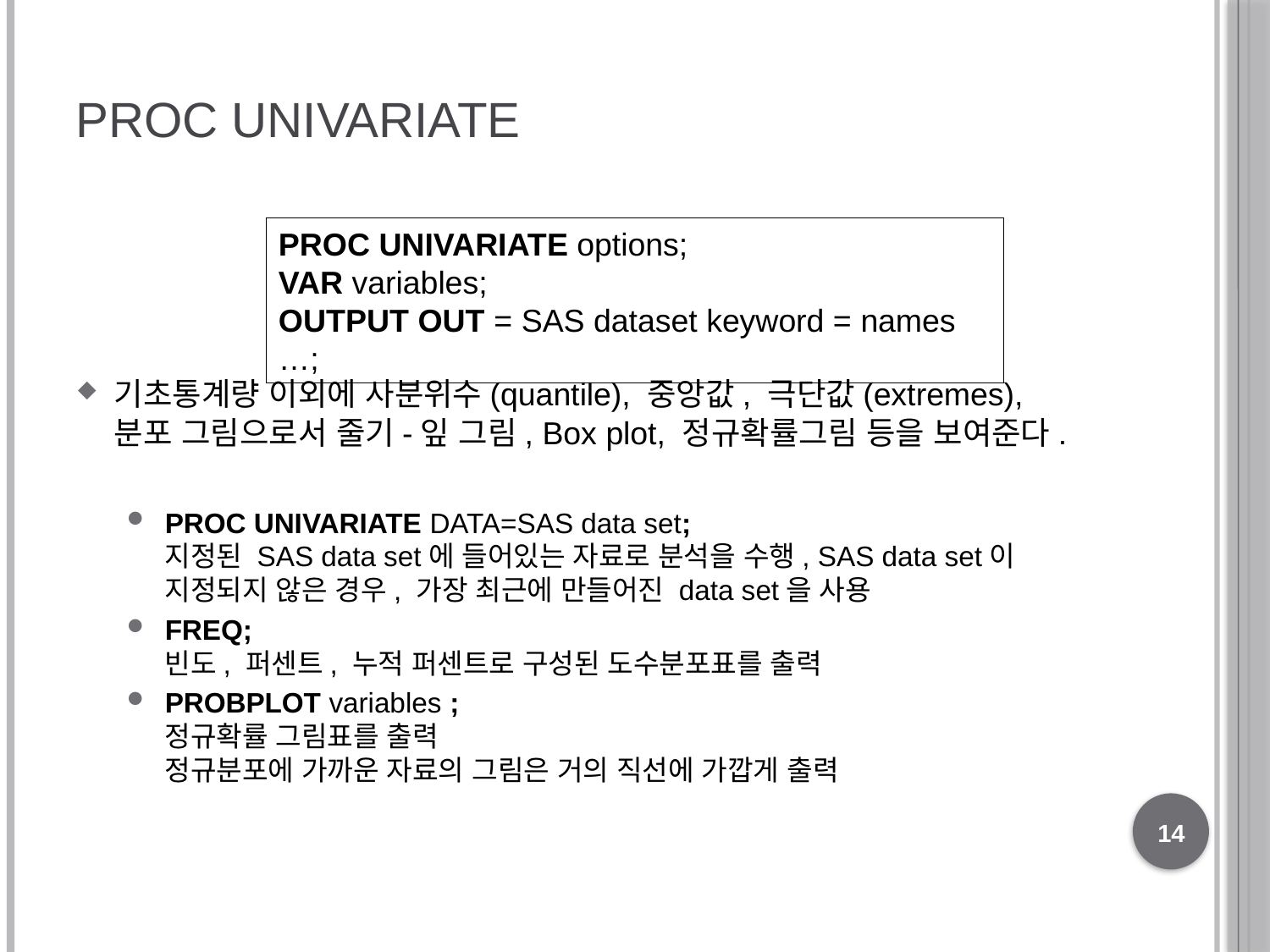

# PROC UNIVARIATE
PROC UNIVARIATE options;
VAR variables;
OUTPUT OUT = SAS dataset keyword = names …;

기초통계량 이외에 사분위수(quantile), 중앙값, 극단값(extremes), 분포 그림으로서 줄기-잎 그림, Box plot, 정규확률그림 등을 보여준다.

PROC UNIVARIATE DATA=SAS data set;
지정된 SAS data set에 들어있는 자료로 분석을 수행, SAS data set이 지정되지 않은 경우, 가장 최근에 만들어진 data set을 사용
FREQ;
빈도, 퍼센트, 누적 퍼센트로 구성된 도수분포표를 출력
PROBPLOT variables ;
정규확률 그림표를 출력
정규분포에 가까운 자료의 그림은 거의 직선에 가깝게 출력

14